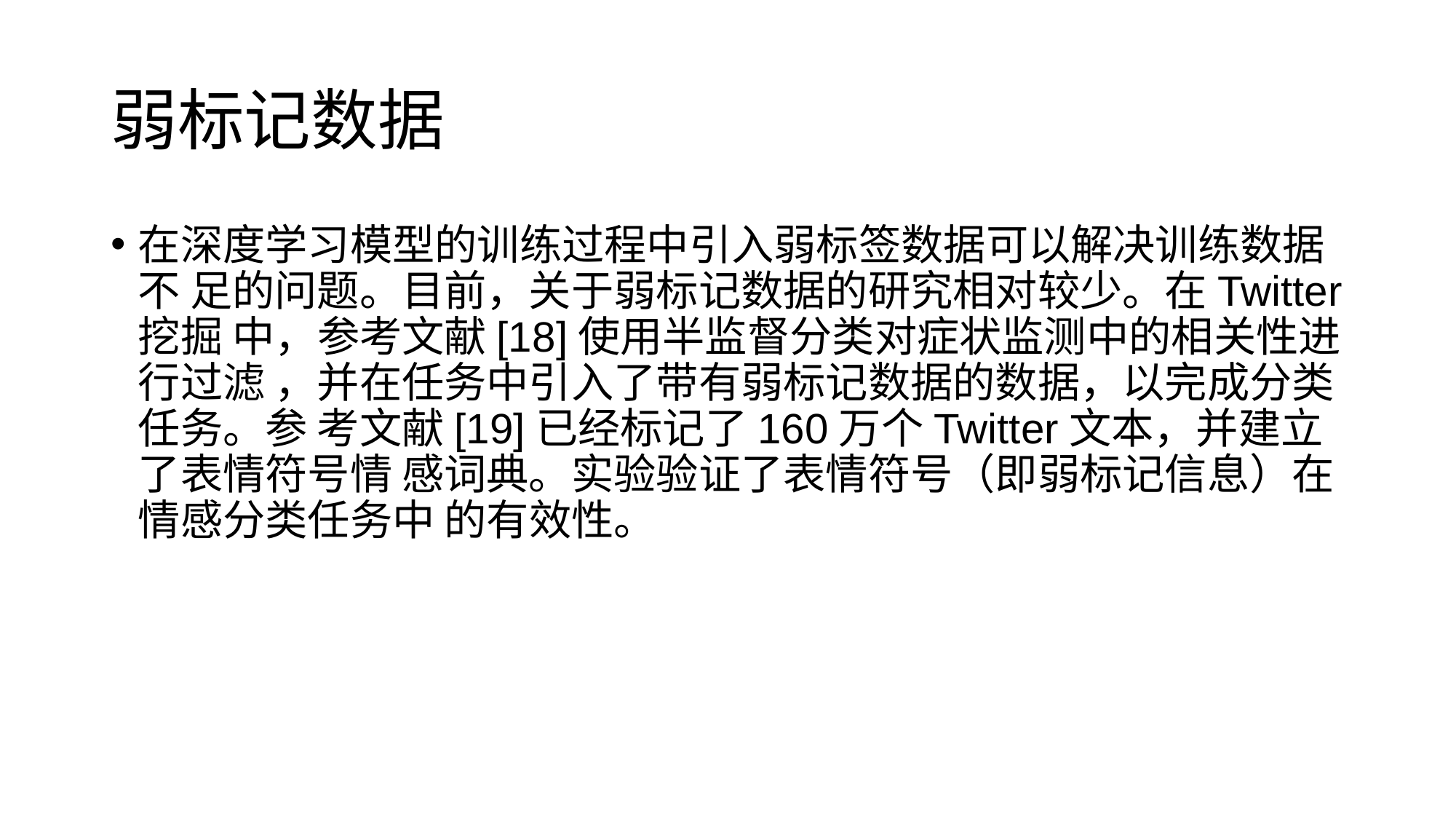

# 弱标记数据
在深度学习模型的训练过程中引入弱标签数据可以解决训练数据不 足的问题。目前，关于弱标记数据的研究相对较少。在Twitter挖掘 中，参考文献[18]使用半监督分类对症状监测中的相关性进行过滤 ，并在任务中引入了带有弱标记数据的数据，以完成分类任务。参 考文献[19]已经标记了160万个Twitter文本，并建立了表情符号情 感词典。实验验证了表情符号（即弱标记信息）在情感分类任务中 的有效性。